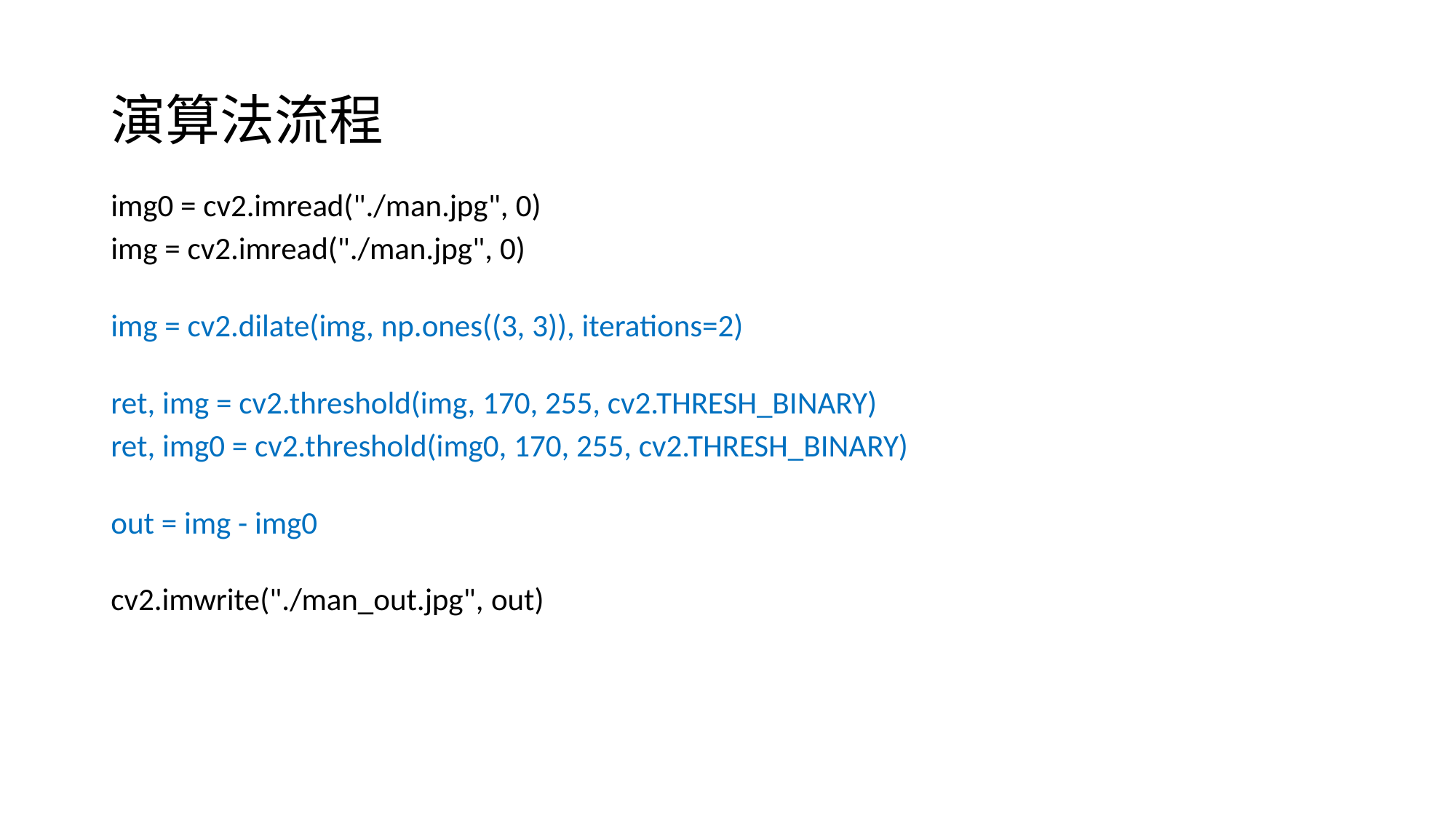

# 演算法流程
img0 = cv2.imread("./man.jpg", 0)
img = cv2.imread("./man.jpg", 0)
img = cv2.dilate(img, np.ones((3, 3)), iterations=2)
ret, img = cv2.threshold(img, 170, 255, cv2.THRESH_BINARY)
ret, img0 = cv2.threshold(img0, 170, 255, cv2.THRESH_BINARY)
out = img - img0
cv2.imwrite("./man_out.jpg", out)